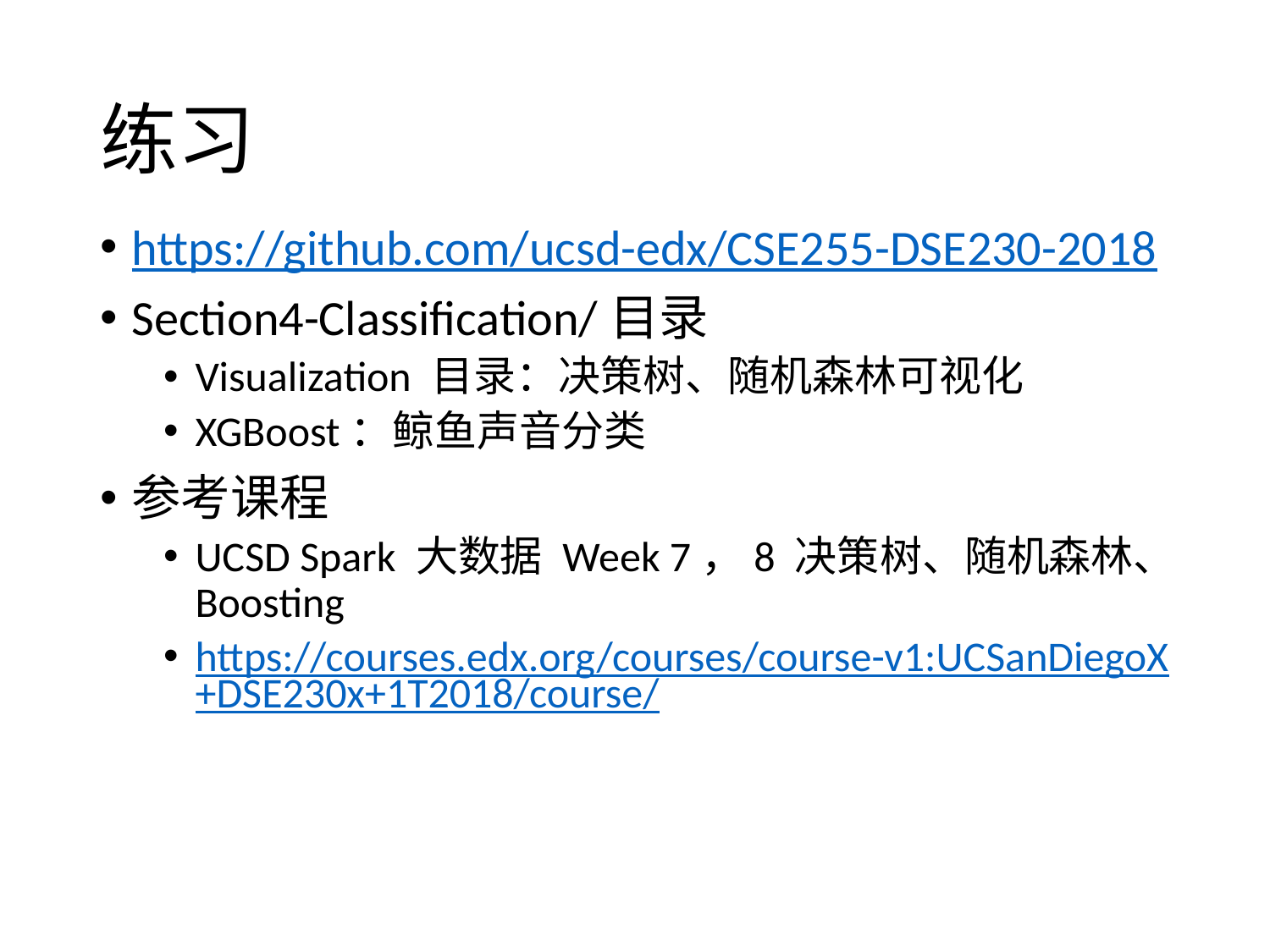

# 练习
https://github.com/ucsd-edx/CSE255-DSE230-2018
Section4-Classification/目录
Visualization 目录：决策树、随机森林可视化
XGBoost：鲸鱼声音分类
参考课程
UCSD Spark 大数据 Week 7，8 决策树、随机森林、Boosting
https://courses.edx.org/courses/course-v1:UCSanDiegoX+DSE230x+1T2018/course/